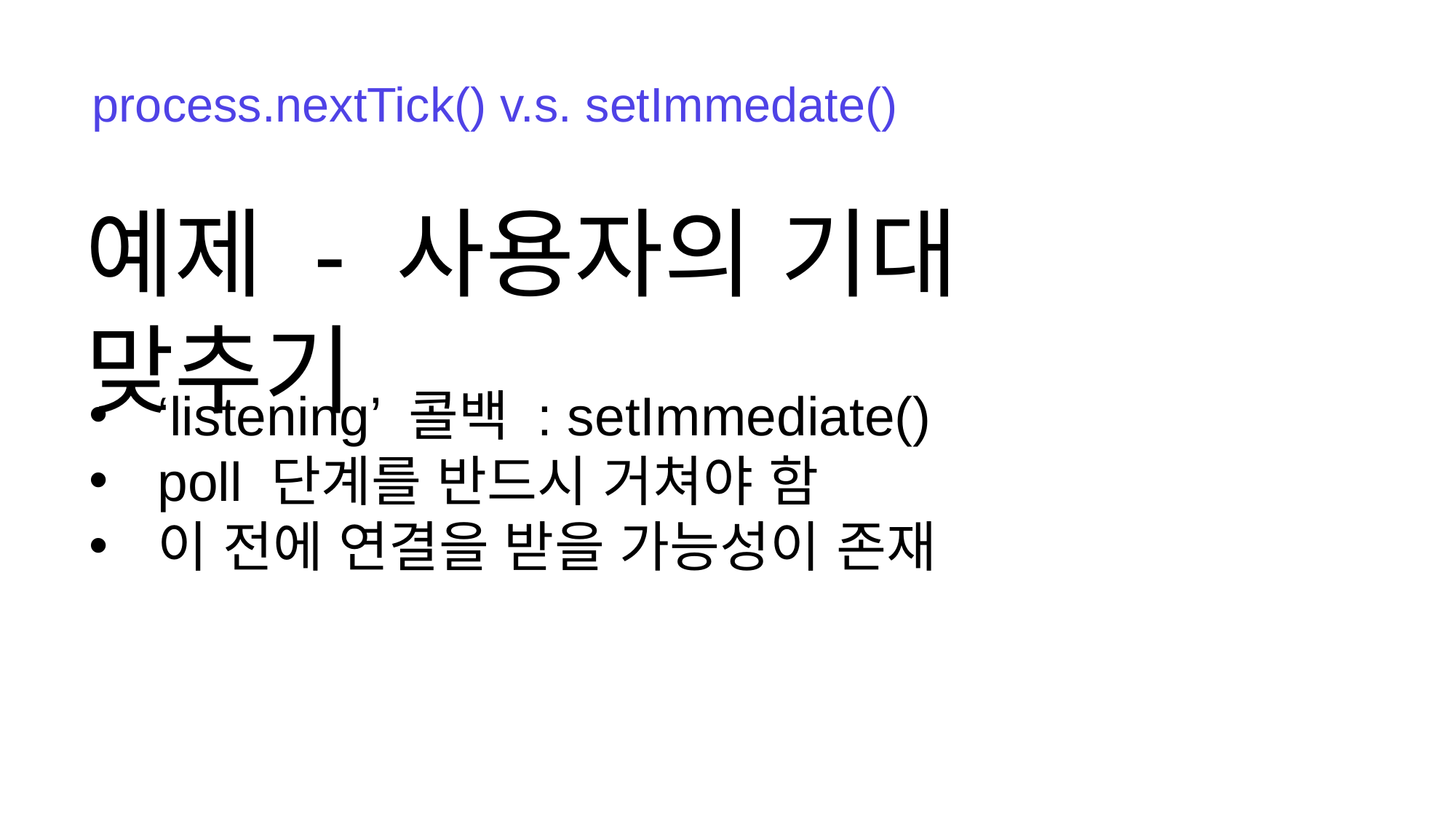

process.nextTick() v.s. setImmedate()
예제 - 사용자의 기대 맞추기
‘listening’ 콜백 : setImmediate()
poll 단계를 반드시 거쳐야 함
이 전에 연결을 받을 가능성이 존재